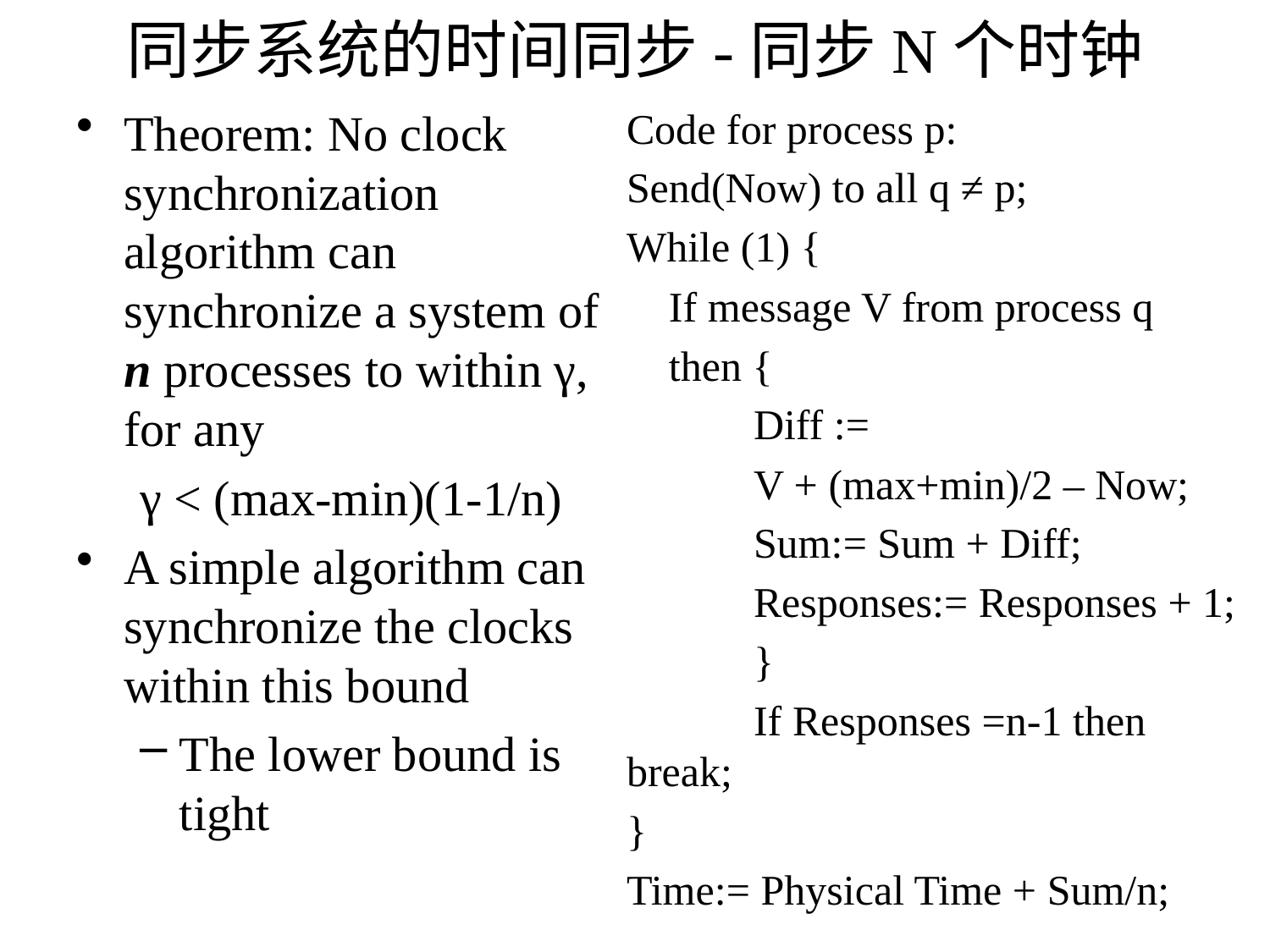

# 同步系统的时间同步-同步N个时钟
Theorem: No clock synchronization algorithm can synchronize a system of n processes to within γ, for any
γ < (max-min)(1-1/n)
A simple algorithm can synchronize the clocks within this bound
The lower bound is tight

Code for process p:
Send(Now) to all q ≠ p;
While (1) {
    If message V from process q
    then {
	Diff :=
	V + (max+min)/2 – Now;
	Sum:= Sum + Diff;
	Responses:= Responses + 1;
	}
	If Responses =n-1 then break;
}
Time:= Physical Time + Sum/n;